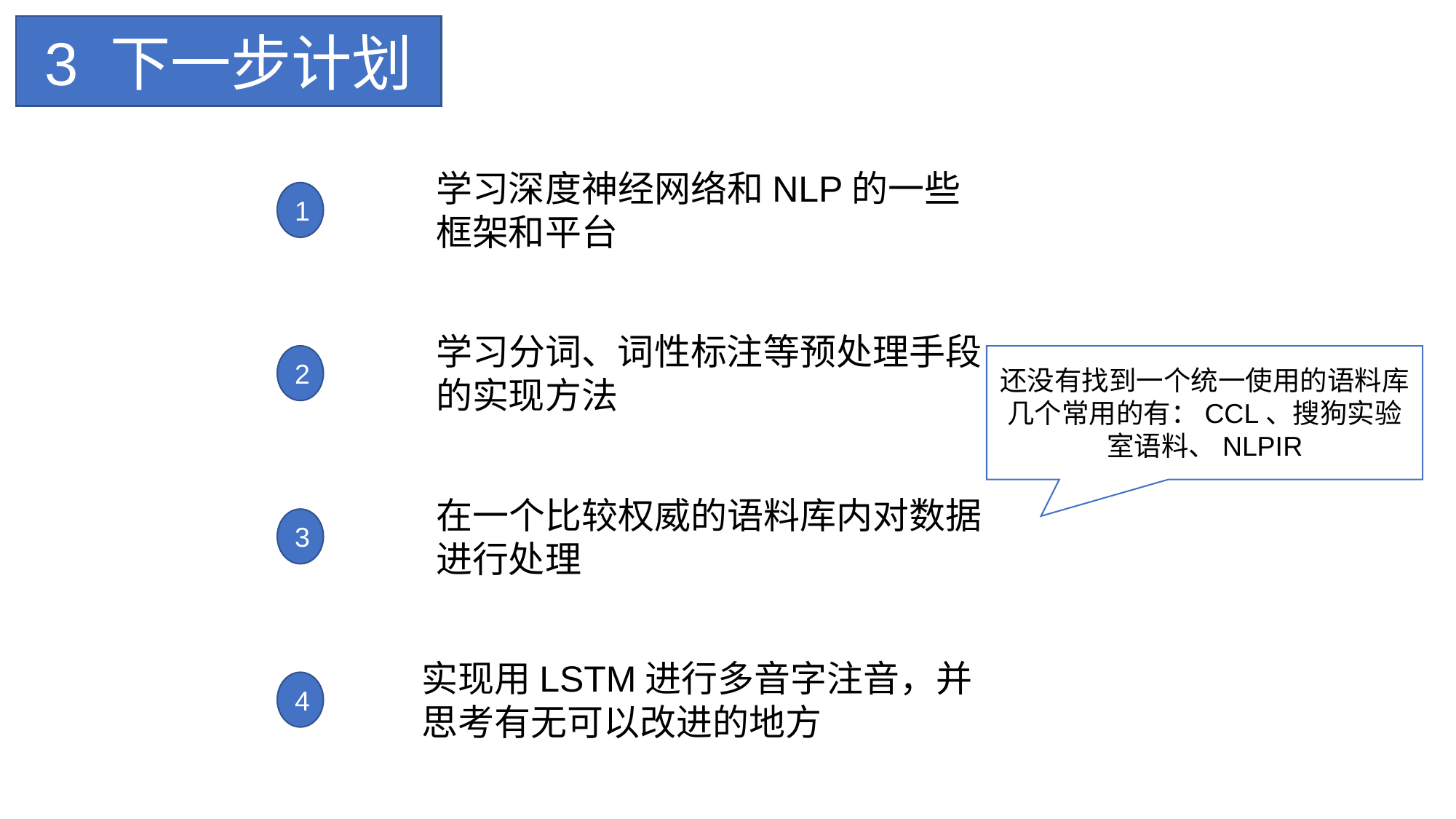

3 下一步计划
学习深度神经网络和NLP的一些框架和平台
1
学习分词、词性标注等预处理手段的实现方法
2
还没有找到一个统一使用的语料库
几个常用的有：CCL、搜狗实验室语料、NLPIR
在一个比较权威的语料库内对数据进行处理
3
实现用LSTM进行多音字注音，并思考有无可以改进的地方
4